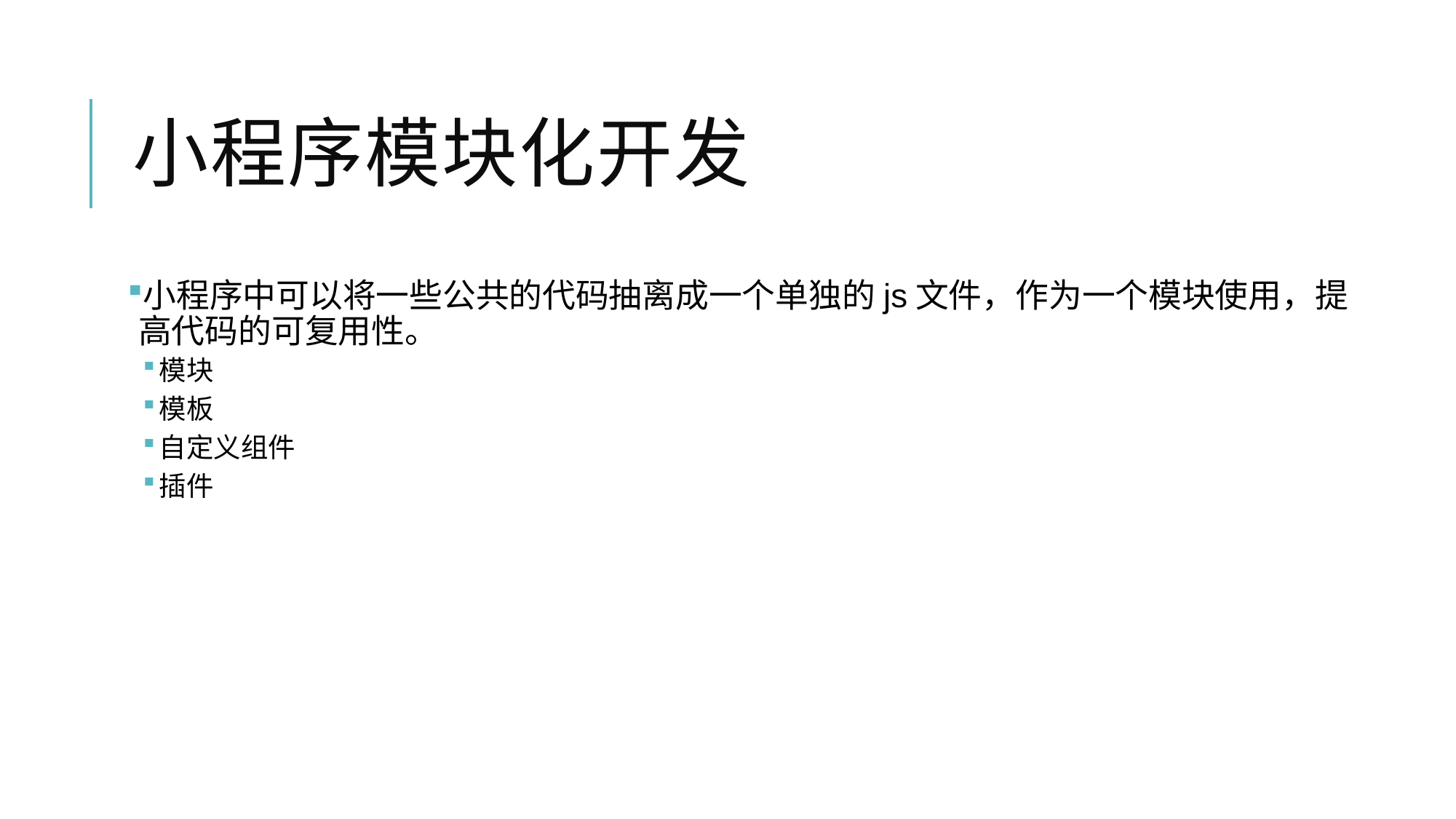

# 小程序模块化开发
小程序中可以将一些公共的代码抽离成一个单独的js文件，作为一个模块使用，提高代码的可复用性。
模块
模板
自定义组件
插件